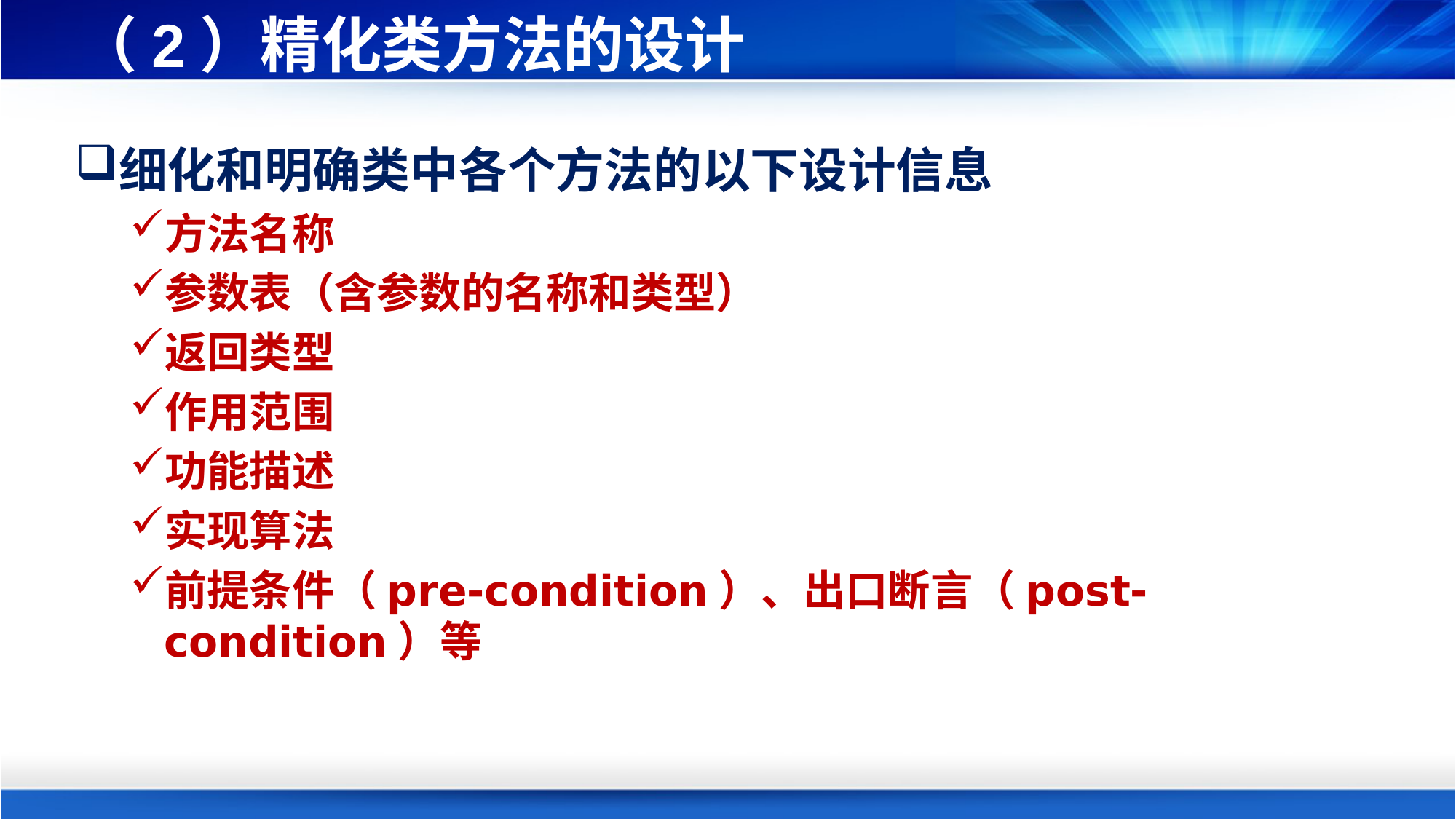

# （2）精化类方法的设计
细化和明确类中各个方法的以下设计信息
方法名称
参数表（含参数的名称和类型）
返回类型
作用范围
功能描述
实现算法
前提条件（pre-condition）、出口断言（post-condition）等